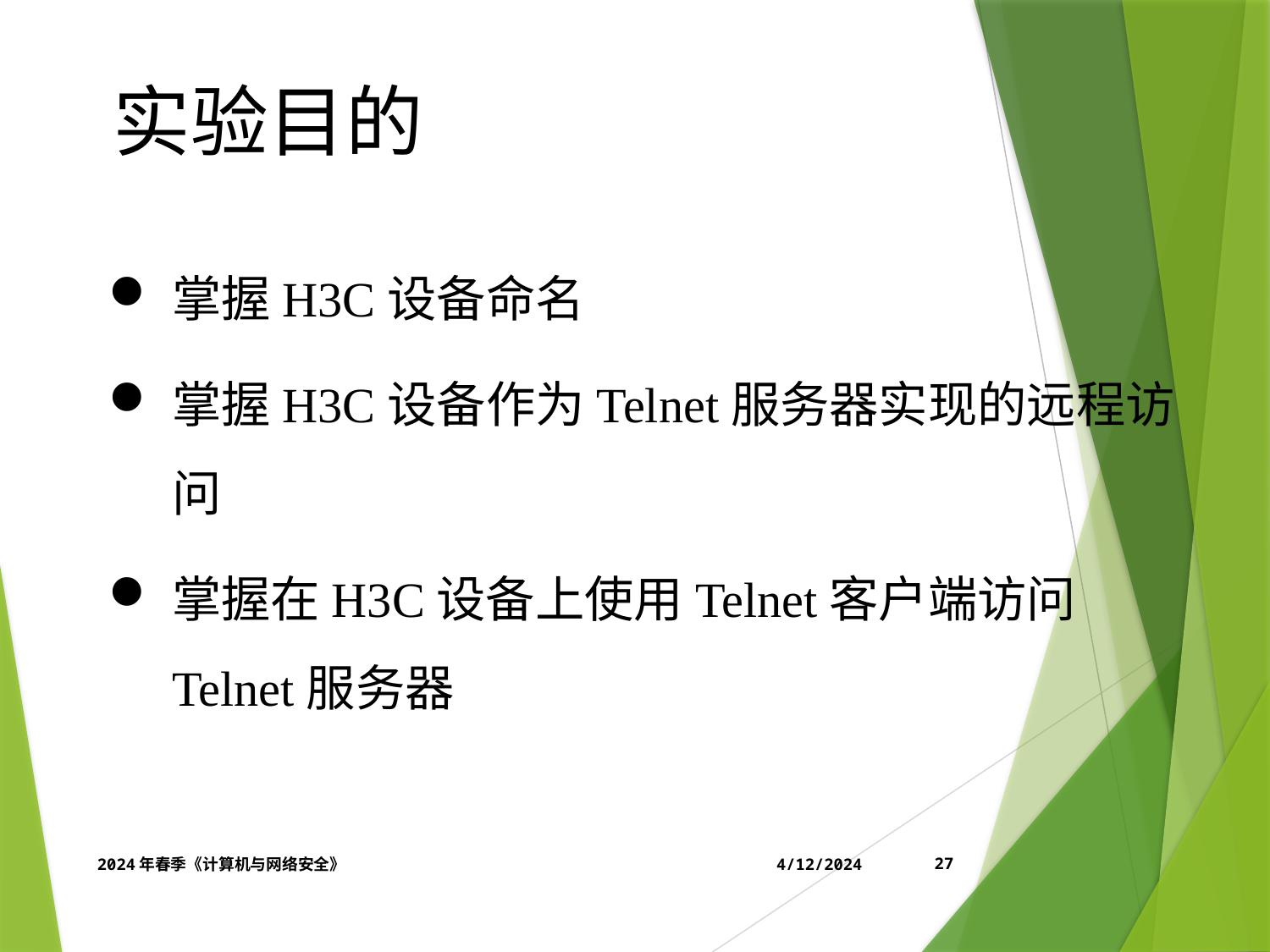

实验目的

掌握H3C设备命名
掌握H3C设备作为Telnet服务器实现的远程访问
掌握在H3C设备上使用Telnet客户端访问Telnet服务器

2024年春季《计算机与网络安全》
4/12/2024
27